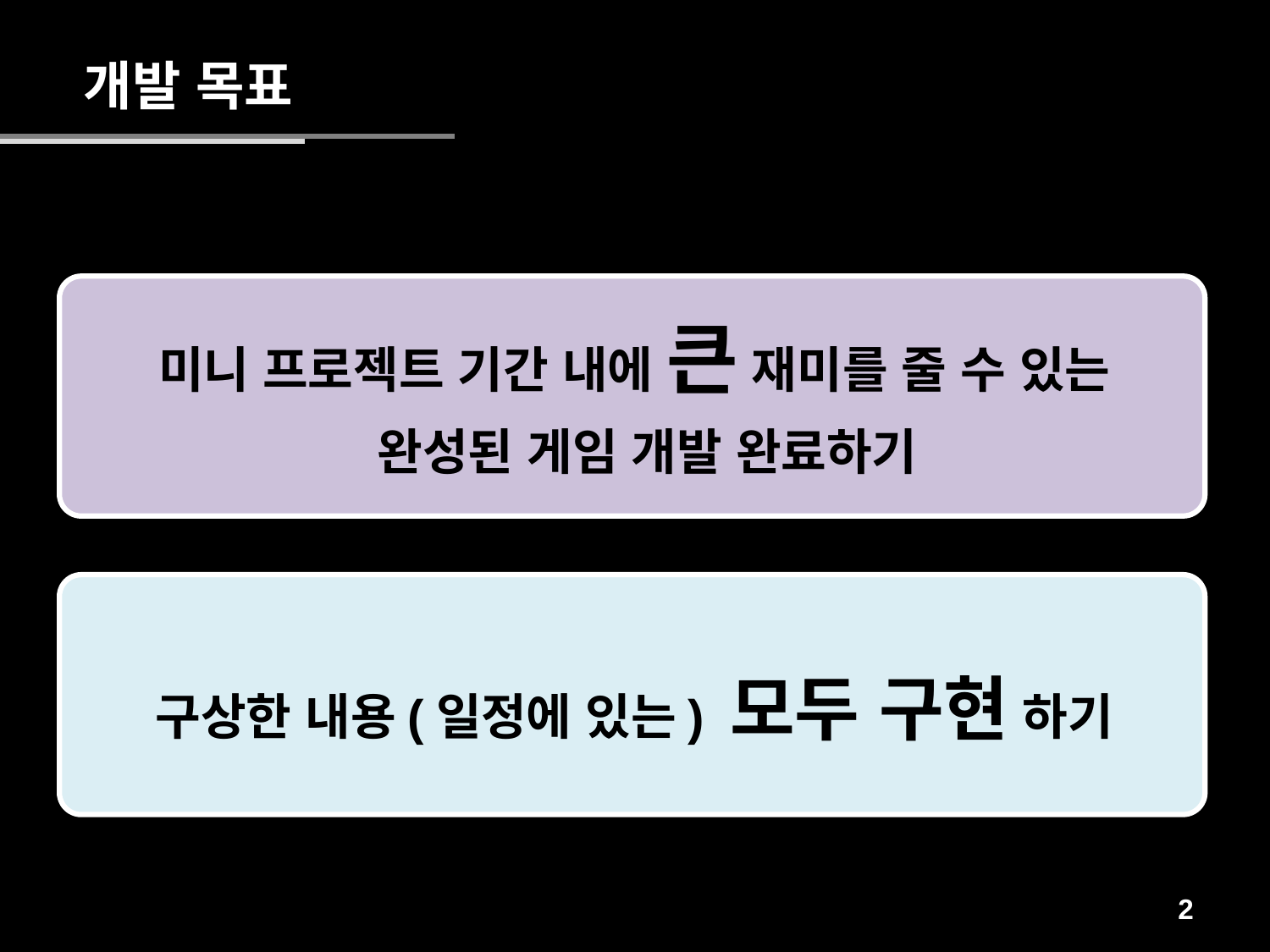

개발 목표

미니 프로젝트 기간 내에 큰 재미를 줄 수 있는
 완성된 게임 개발 완료하기

구상한 내용(일정에 있는) 모두 구현 하기
2